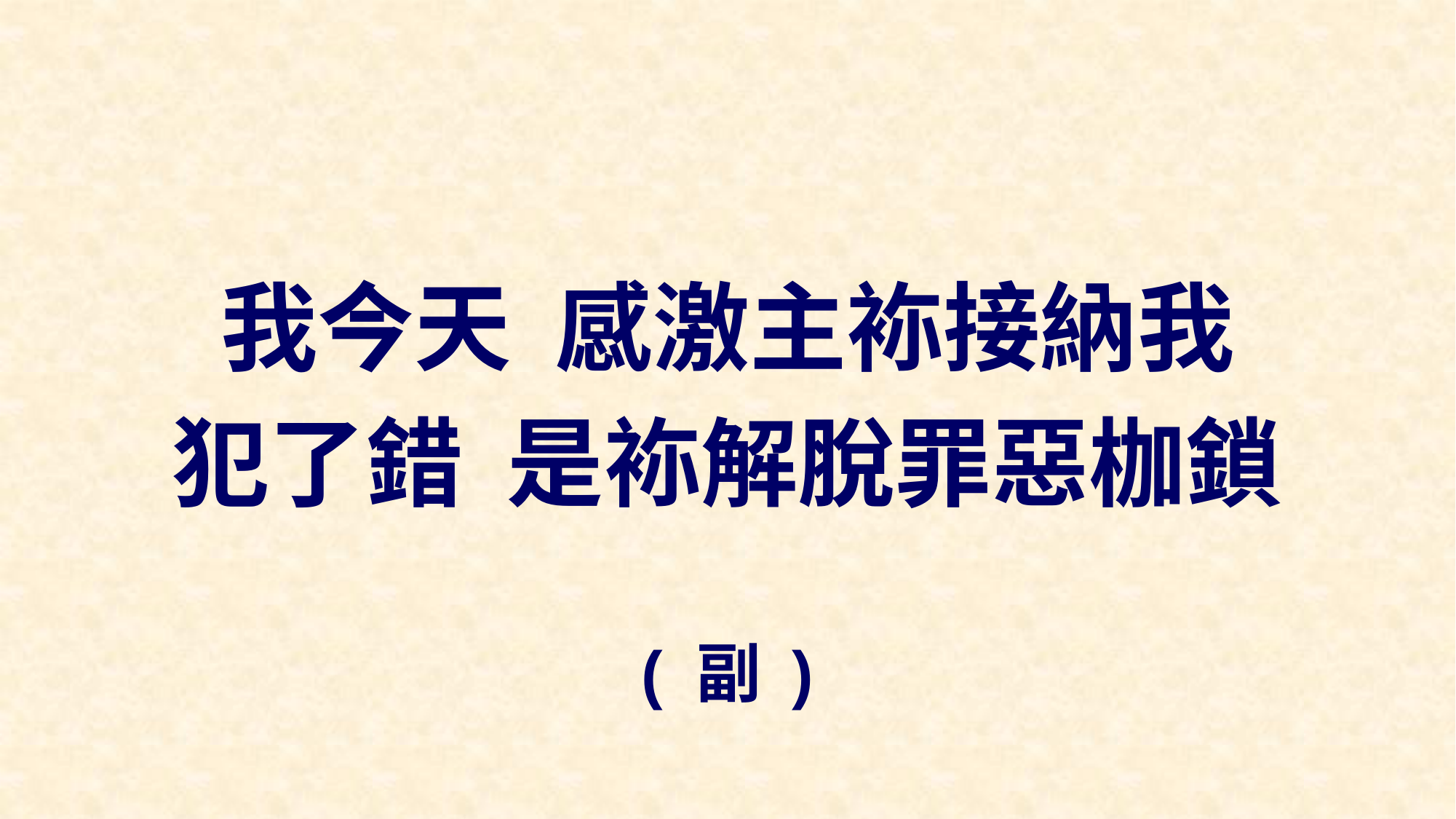

我今天  感激主袮接納我
犯了錯  是袮解脫罪惡枷鎖
( 副 )